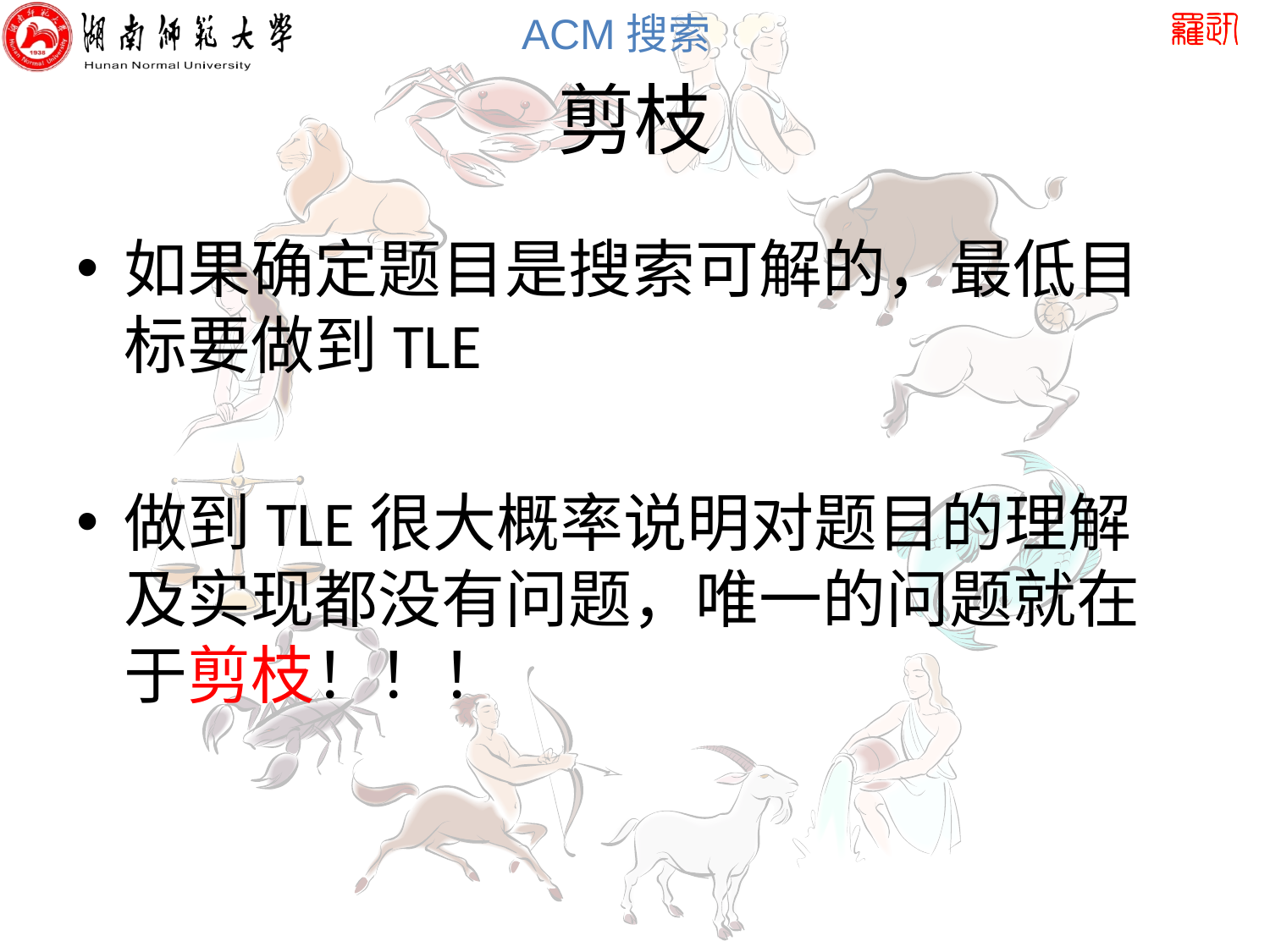

# 剪枝
如果确定题目是搜索可解的，最低目标要做到TLE

做到TLE很大概率说明对题目的理解及实现都没有问题，唯一的问题就在于剪枝！！！